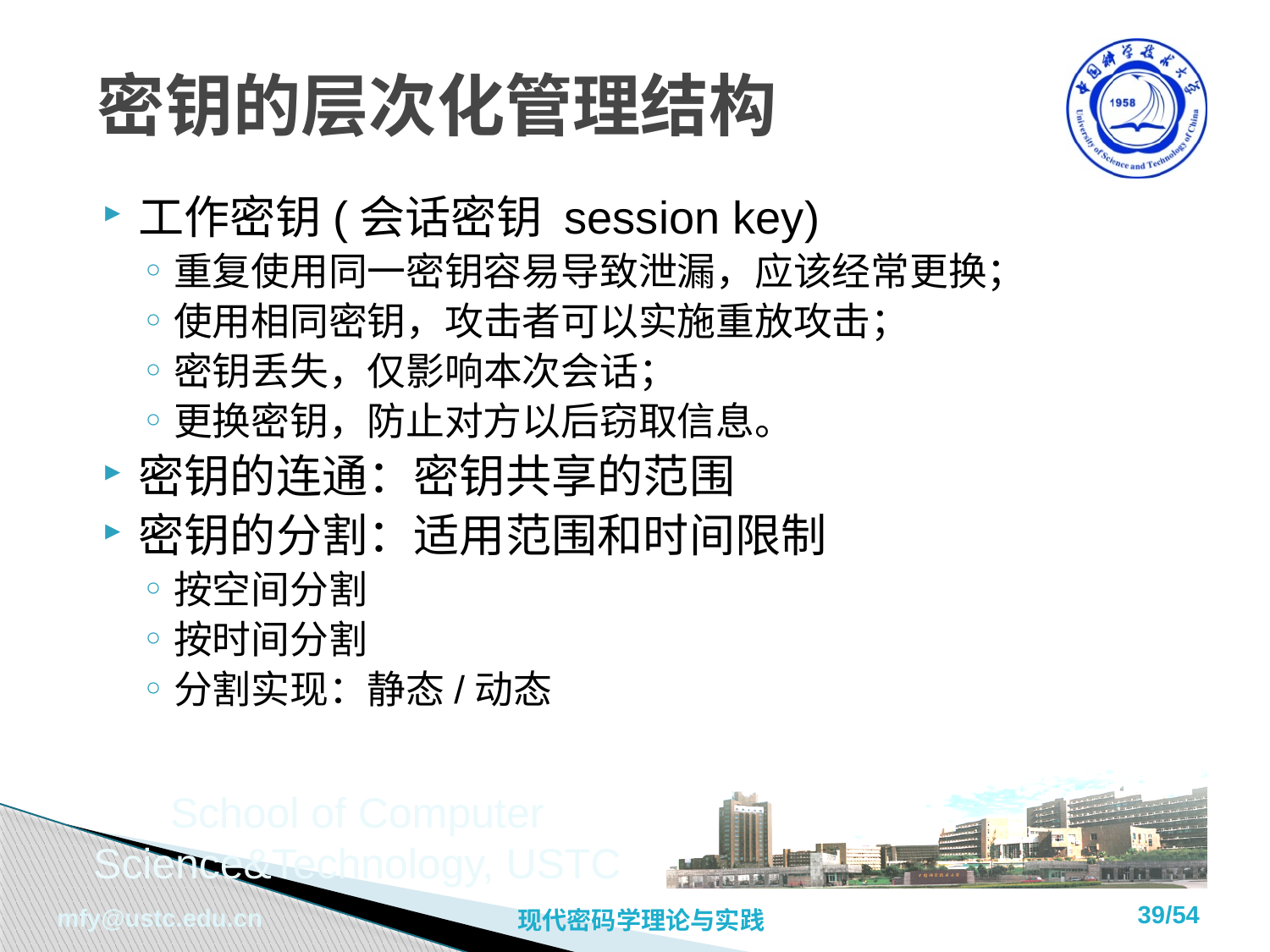

# 密钥的层次化管理结构
工作密钥(会话密钥 session key)
重复使用同一密钥容易导致泄漏，应该经常更换；
使用相同密钥，攻击者可以实施重放攻击；
密钥丢失，仅影响本次会话；
更换密钥，防止对方以后窃取信息。
密钥的连通：密钥共享的范围
密钥的分割：适用范围和时间限制
按空间分割
按时间分割
分割实现：静态/动态